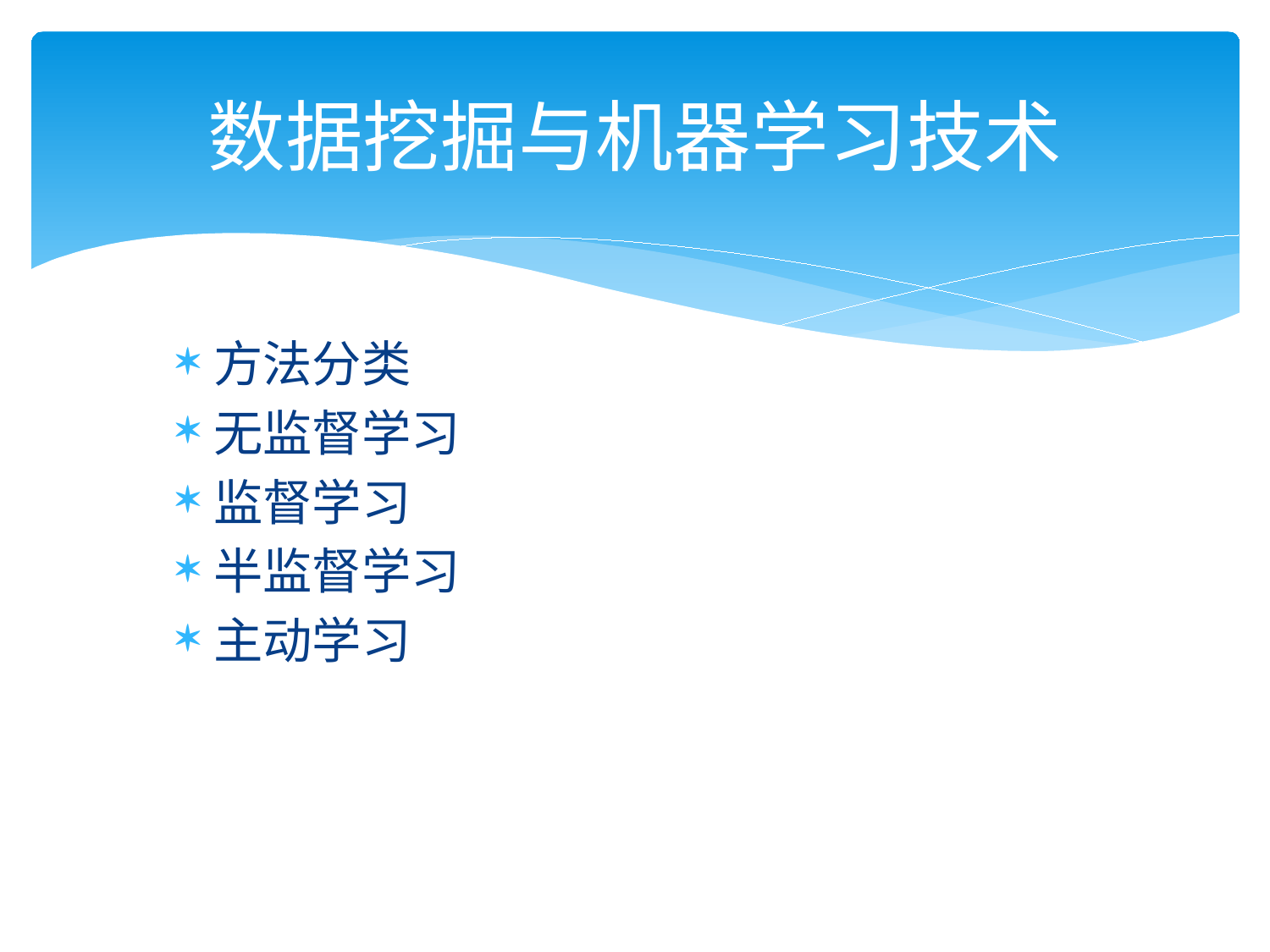

# 数据挖掘与机器学习技术
方法分类
无监督学习
监督学习
半监督学习
主动学习